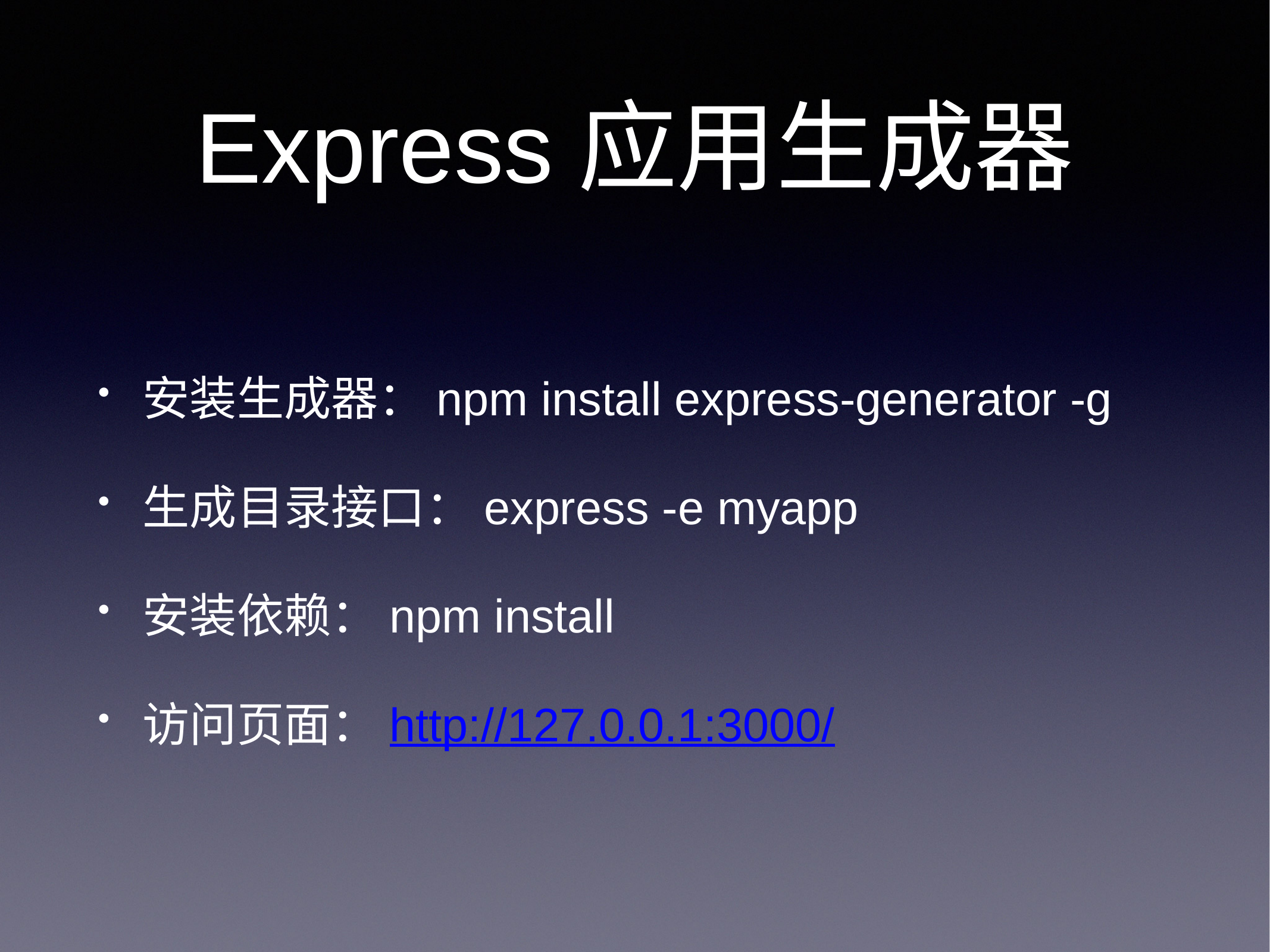

# Express应用生成器
安装生成器：npm install express-generator -g
生成目录接口：express -e myapp
安装依赖：npm install
访问页面：http://127.0.0.1:3000/